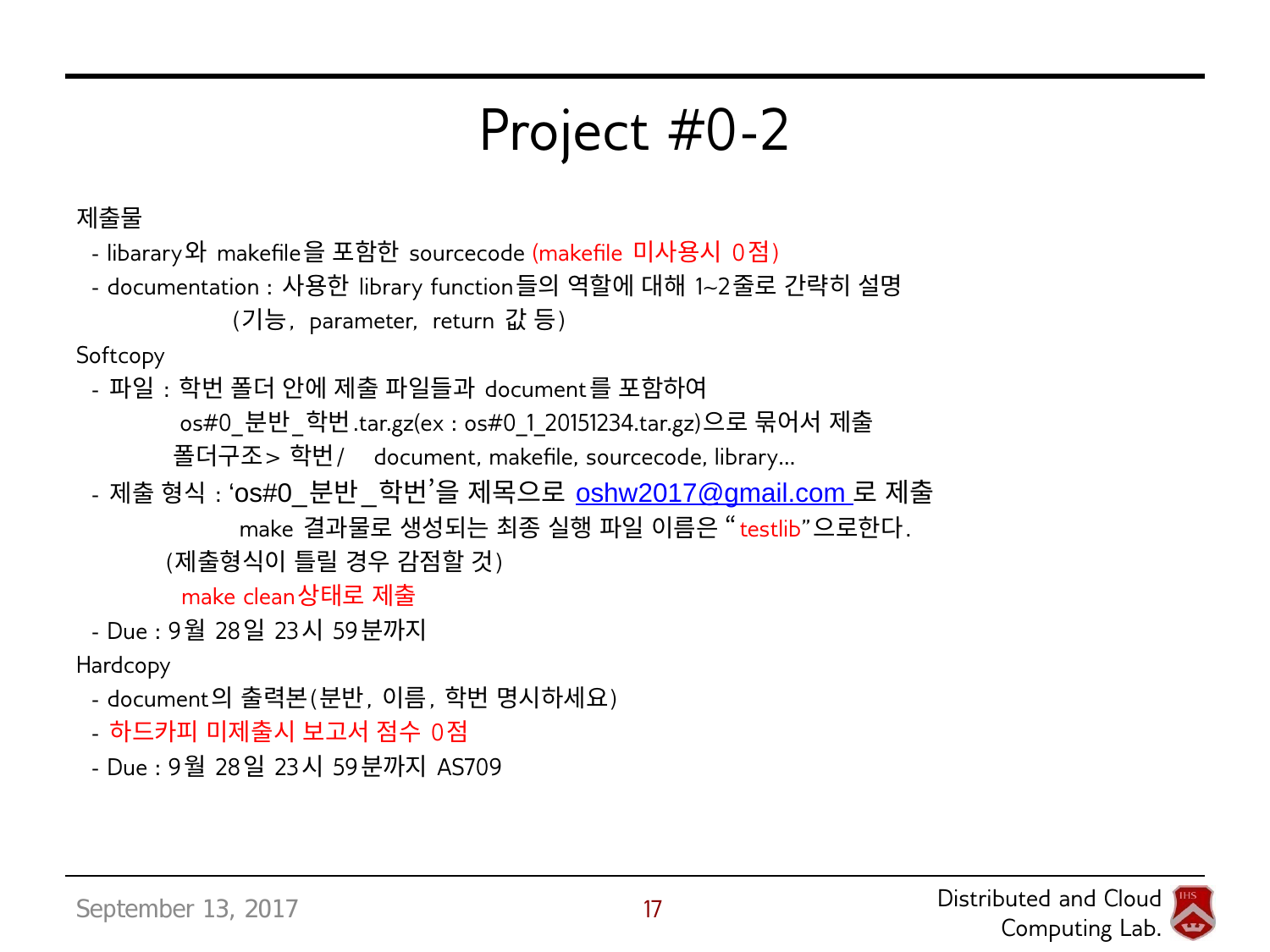

# Project #0-2
제출물
  - libarary와 makefile을 포함한 sourcecode (makefile 미사용시 0점)
  - documentation : 사용한 library function들의 역할에 대해 1~2줄로 간략히 설명
	              (기능,  parameter,  return 값 등)
Softcopy
  - 파일 : 학번 폴더 안에 제출 파일들과 document를 포함하여
              os#0_분반_학번.tar.gz(ex : os#0_1_20151234.tar.gz)으로 묶어서 제출
              폴더구조> 학번/    document, makefile, sourcecode, library…
  - 제출 형식 : ‘os#0_분반_학번’을 제목으로 oshw2017@gmail.com 로 제출
                      make 결과물로 생성되는 최종 실행 파일 이름은 “testlib”으로한다.
	     (제출형식이 틀릴 경우 감점할 것)
	       make clean상태로 제출
  - Due : 9월 28일 23시 59분까지
Hardcopy
  - document의 출력본(분반, 이름, 학번 명시하세요)
  - 하드카피 미제출시 보고서 점수 0점
  - Due : 9월 28일 23시 59분까지 AS709

September 13, 2017
17